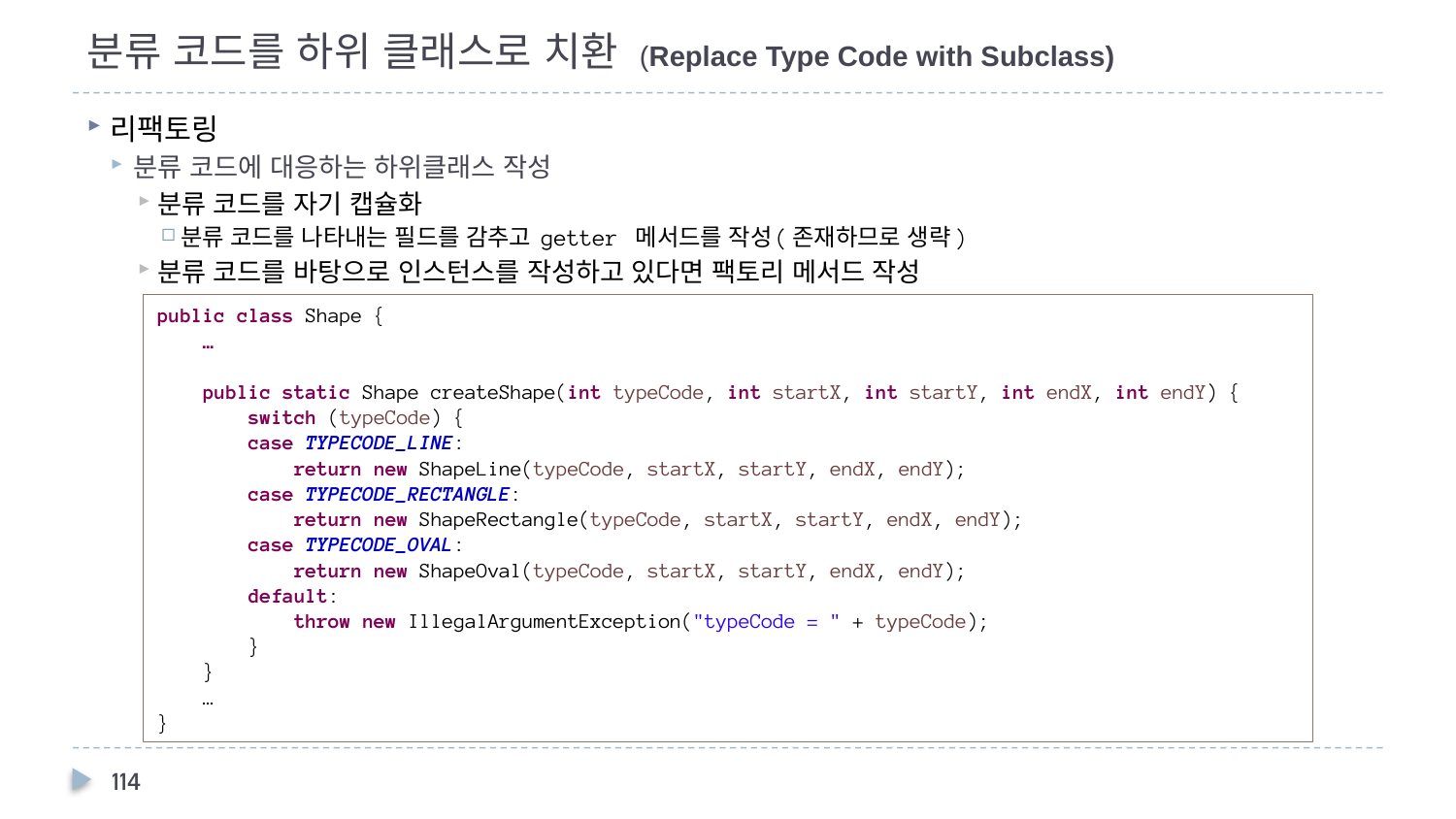

# 분류 코드를 하위 클래스로 치환 (Replace Type Code with Subclass)
리팩토링
분류 코드에 대응하는 하위클래스 작성
분류 코드를 자기 캡슐화
분류 코드를 나타내는 필드를 감추고 getter 메서드를 작성(존재하므로 생략)
분류 코드를 바탕으로 인스턴스를 작성하고 있다면 팩토리 메서드 작성
public class Shape {
    …

    public static Shape createShape(int typeCode, int startX, int startY, int endX, int endY) {
        switch (typeCode) {
        case TYPECODE_LINE:
            return new ShapeLine(typeCode, startX, startY, endX, endY);
        case TYPECODE_RECTANGLE:
            return new ShapeRectangle(typeCode, startX, startY, endX, endY);
        case TYPECODE_OVAL:
            return new ShapeOval(typeCode, startX, startY, endX, endY);
        default:
            throw new IllegalArgumentException("typeCode = " + typeCode);
        }
    }
    …
}
114